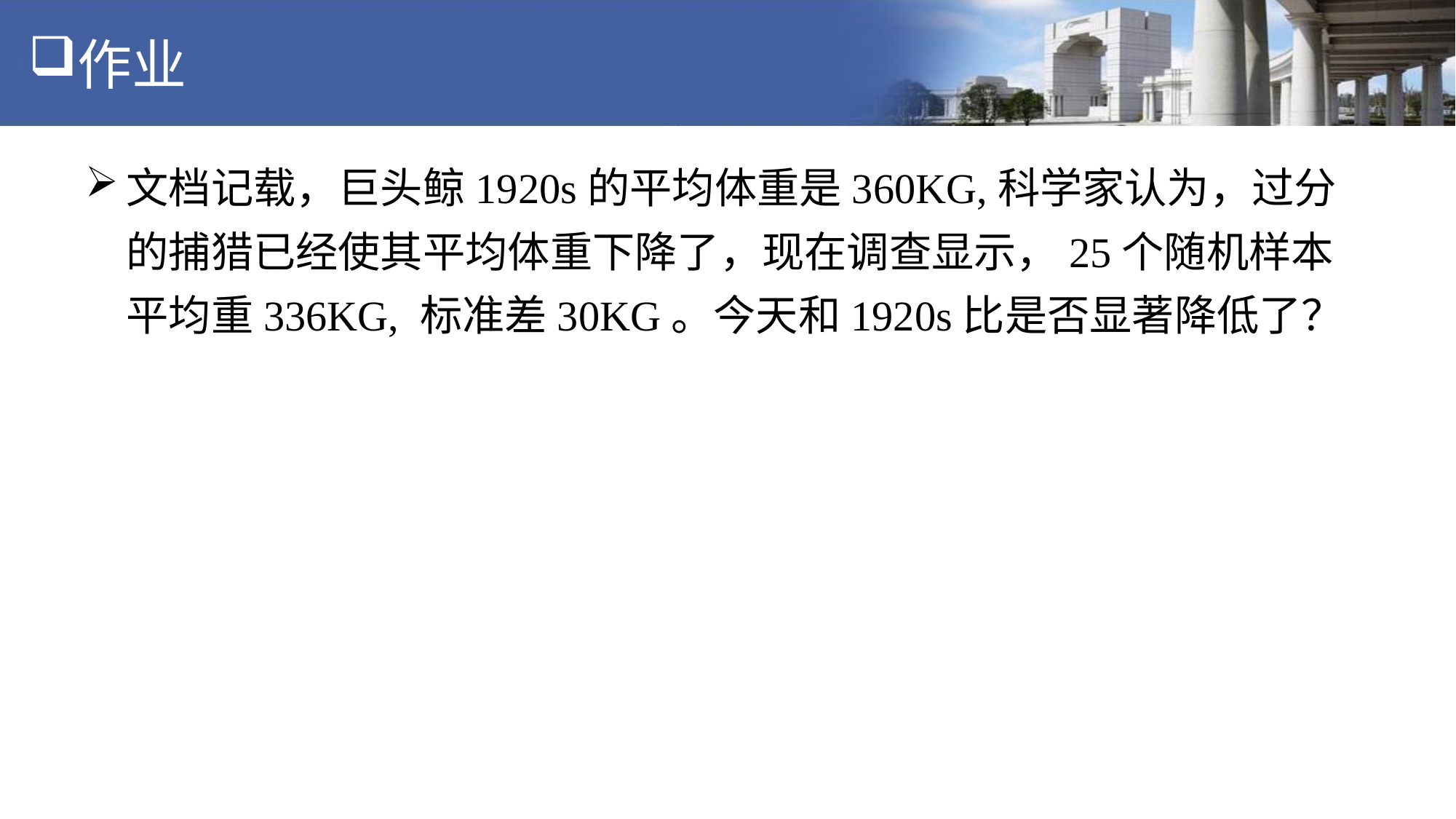

# 作业
文档记载，巨头鲸1920s的平均体重是360KG,科学家认为，过分的捕猎已经使其平均体重下降了，现在调查显示，25个随机样本平均重336KG, 标准差30KG。今天和1920s比是否显著降低了？